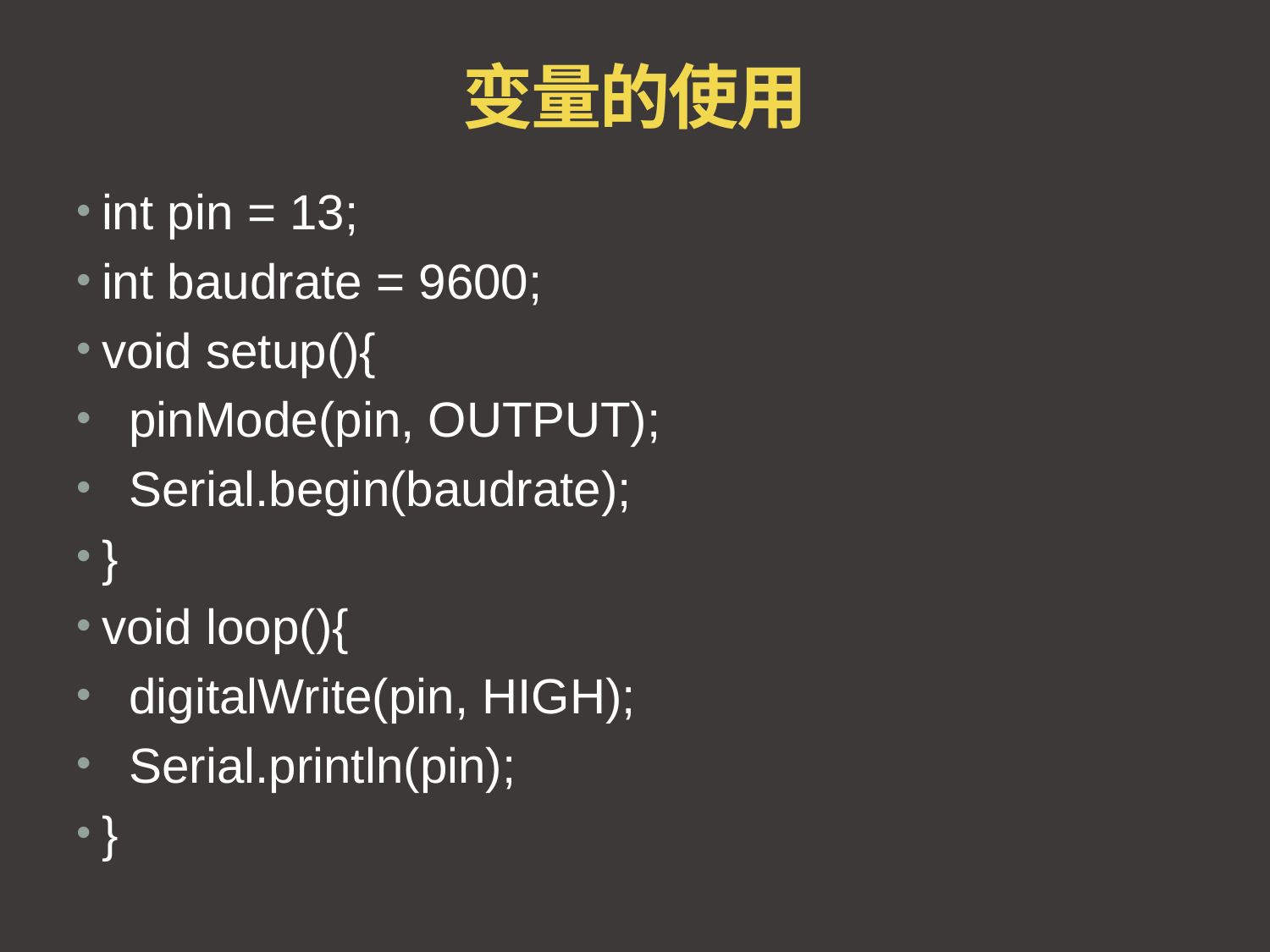

# 变量的使用
int pin = 13;
int baudrate = 9600;
void setup(){
  pinMode(pin, OUTPUT);
  Serial.begin(baudrate);
}
void loop(){
  digitalWrite(pin, HIGH);
  Serial.println(pin);
}